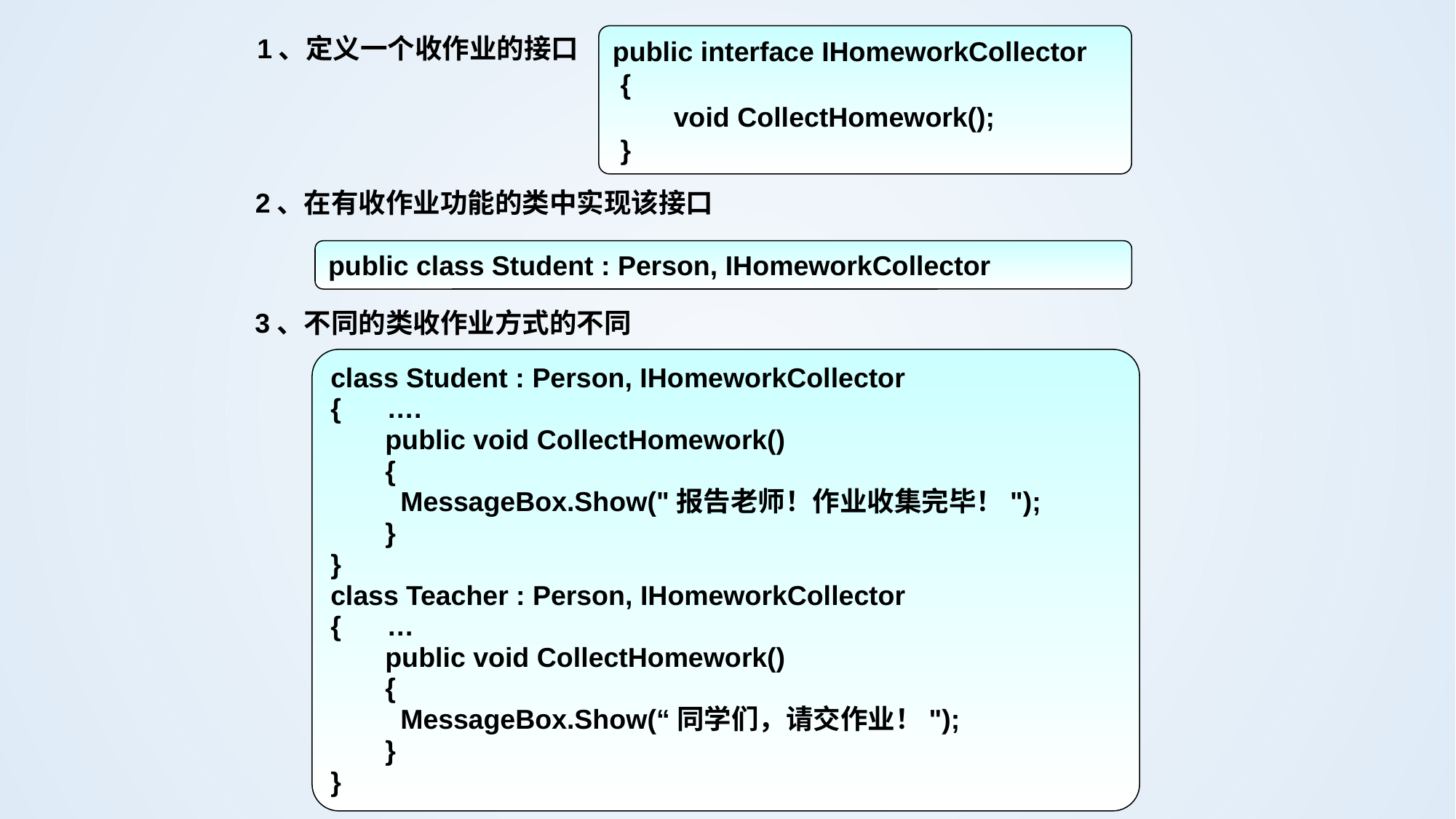

1、定义一个收作业的接口
public interface IHomeworkCollector
 {
        void CollectHomework();
 }
2、在有收作业功能的类中实现该接口
public class Student : Person, IHomeworkCollector
3、不同的类收作业方式的不同
class Student : Person, IHomeworkCollector
{      ….
public void CollectHomework()
{
  MessageBox.Show("报告老师！作业收集完毕！");
}
}
class Teacher : Person, IHomeworkCollector
{      …
public void CollectHomework()
{
  MessageBox.Show(“同学们，请交作业！");
}
}